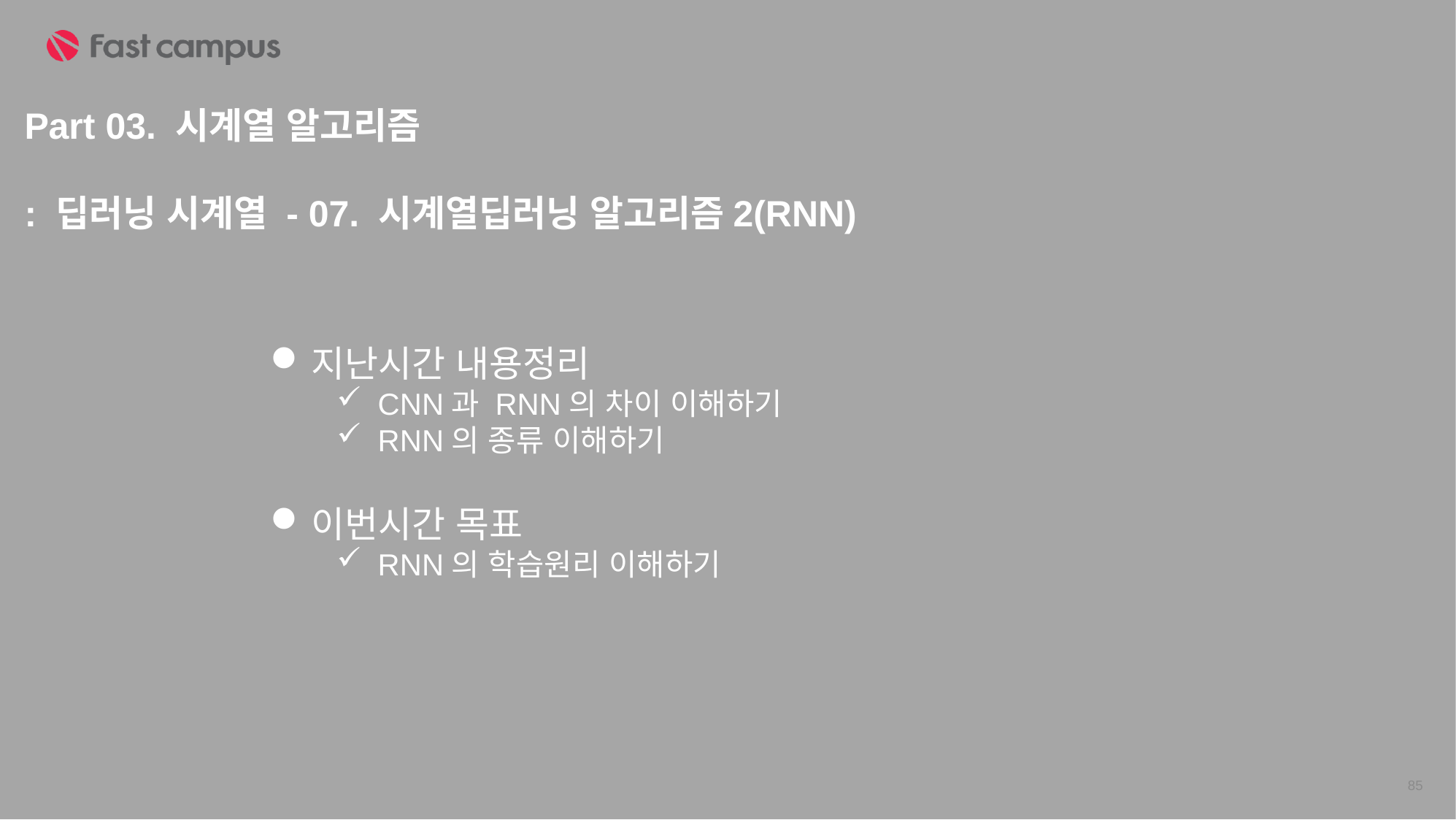

Part 03. 시계열 알고리즘

: 딥러닝 시계열 - 07. 시계열딥러닝 알고리즘2(RNN)
지난시간 내용정리
CNN과 RNN의 차이 이해하기
RNN의 종류 이해하기

이번시간 목표
RNN의 학습원리 이해하기
85